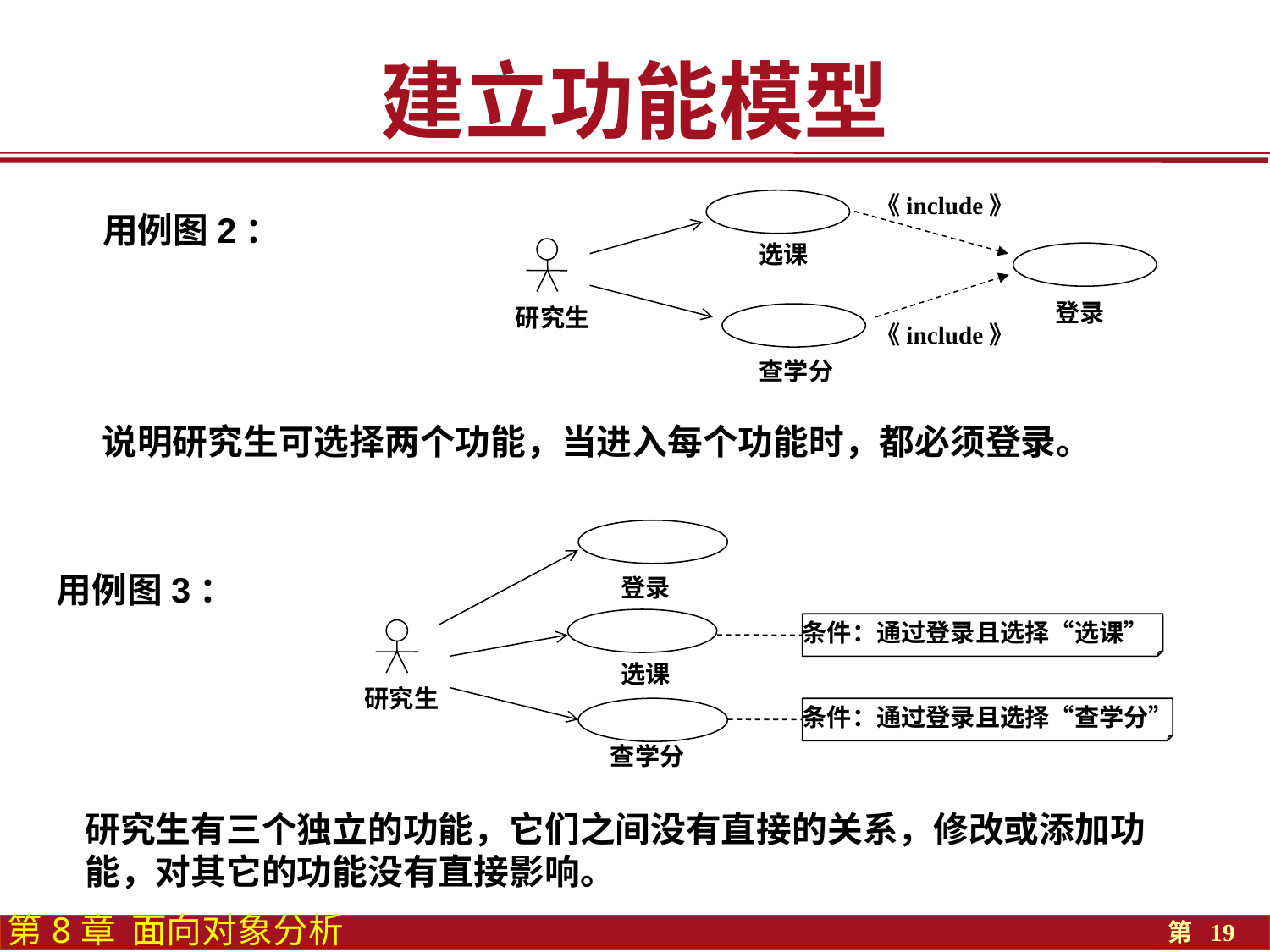

建立功能模型

《include》

选课

登录
研究生

《include》
查学分
用例图2：
说明研究生可选择两个功能，当进入每个功能时，都必须登录。

登录

条件：通过登录且选择“选课”

选课
研究生

条件：通过登录且选择“查学分”

查学分
用例图3：
研究生有三个独立的功能，它们之间没有直接的关系，修改或添加功能，对其它的功能没有直接影响。